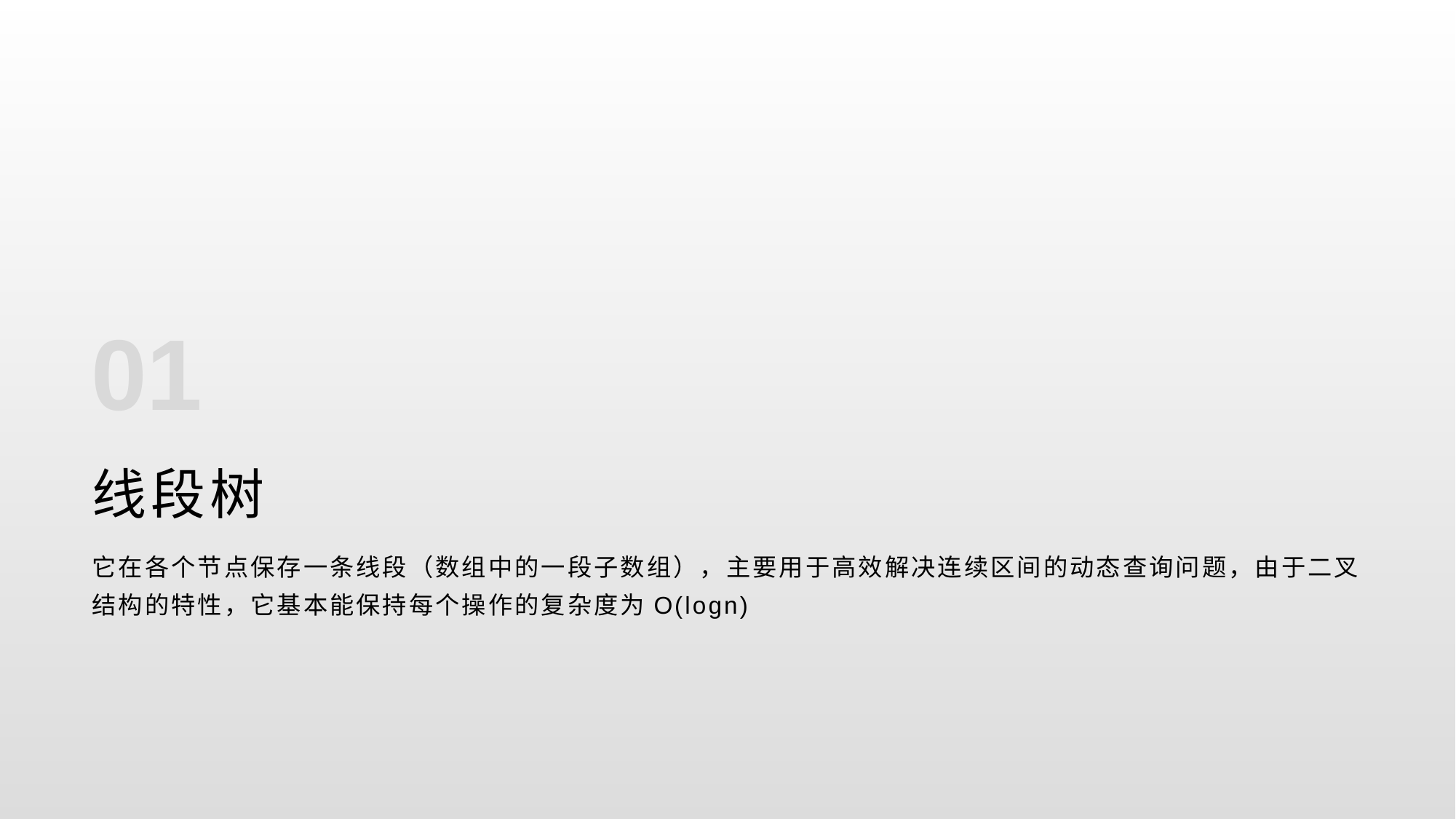

01
# 线段树
它在各个节点保存一条线段（数组中的一段子数组），主要用于高效解决连续区间的动态查询问题，由于二叉结构的特性，它基本能保持每个操作的复杂度为O(logn)